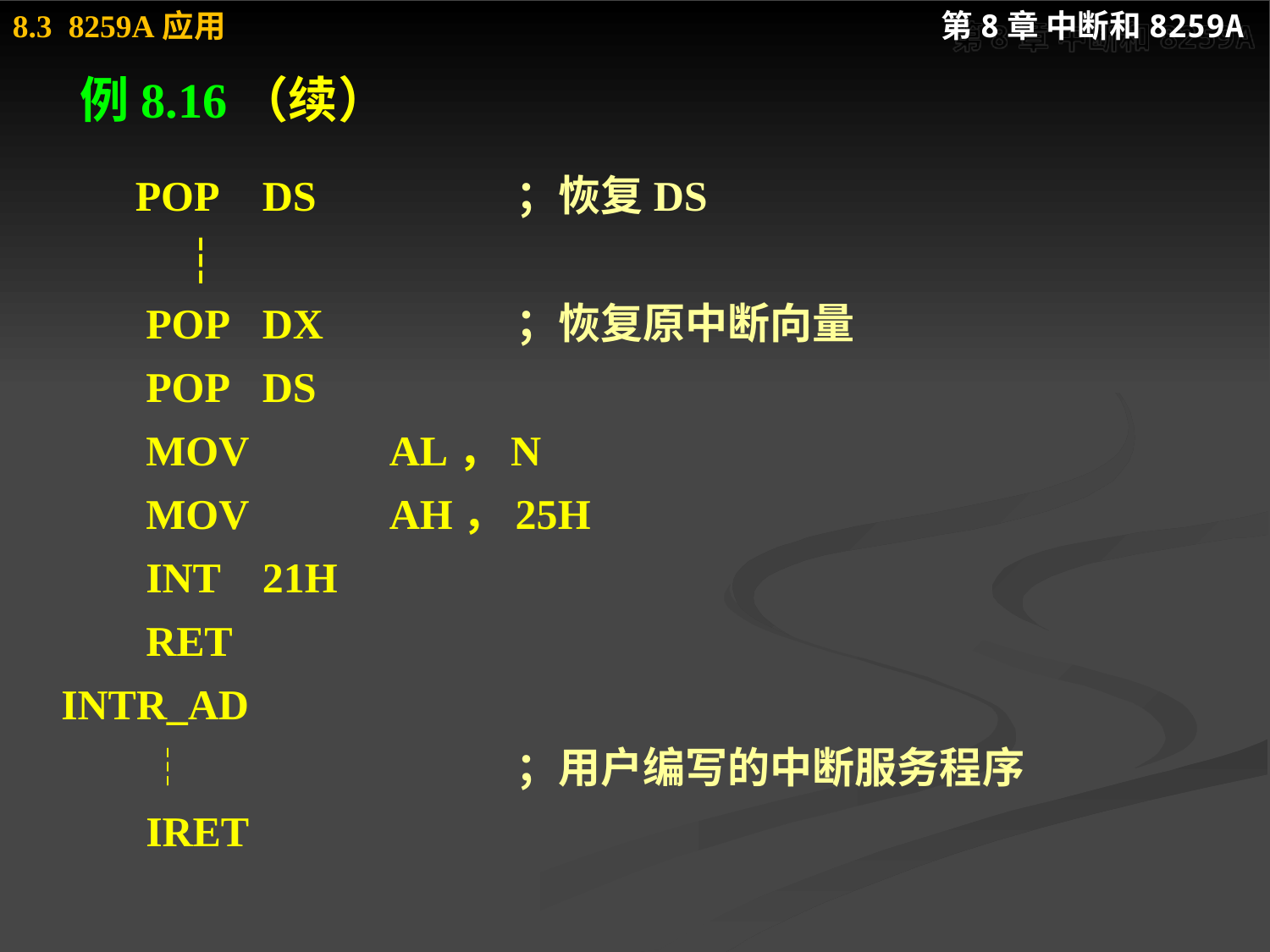

# 例8.16（续）
 	POP    	DS            	；恢复DS
            ┆
        POP   	DX               	；恢复原中断向量
        POP   	DS
        MOV  	AL，N
        MOV  	AH，25H
        INT   	21H
        RET
INTR_AD
         ┆                       	；用户编写的中断服务程序
        IRET